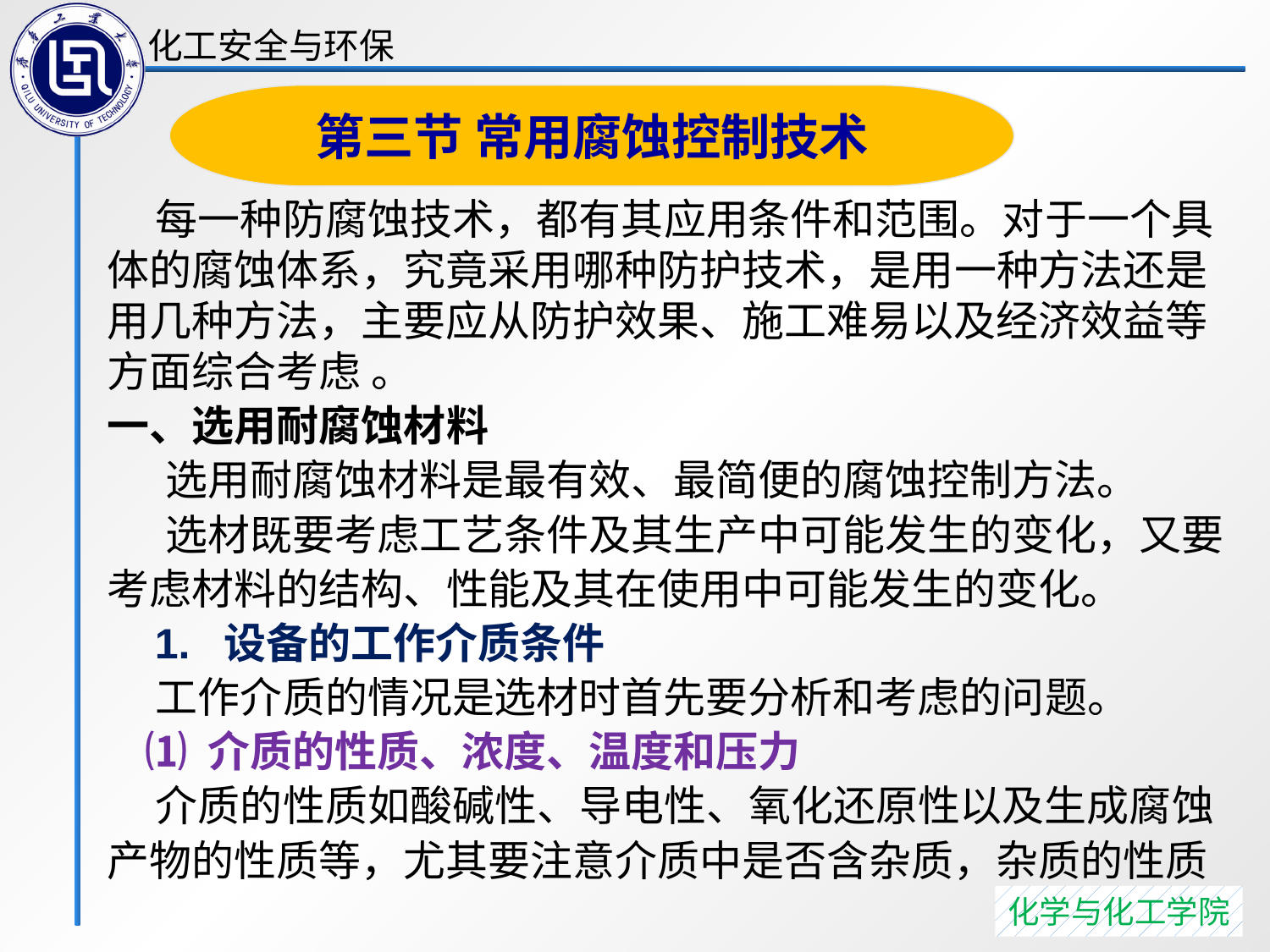

第三节 常用腐蚀控制技术
高危险化学品的过程安全管理
    每一种防腐蚀技术，都有其应用条件和范围。对于一个具体的腐蚀体系，究竟采用哪种防护技术，是用一种方法还是用几种方法，主要应从防护效果、施工难易以及经济效益等方面综合考虑 。
一、选用耐腐蚀材料
     选用耐腐蚀材料是最有效、最简便的腐蚀控制方法。
     选材既要考虑工艺条件及其生产中可能发生的变化，又要考虑材料的结构、性能及其在使用中可能发生的变化。
    1.  设备的工作介质条件
    工作介质的情况是选材时首先要分析和考虑的问题。
    ⑴ 介质的性质、浓度、温度和压力
    介质的性质如酸碱性、导电性、氧化还原性以及生成腐蚀产物的性质等，尤其要注意介质中是否含杂质，杂质的性质